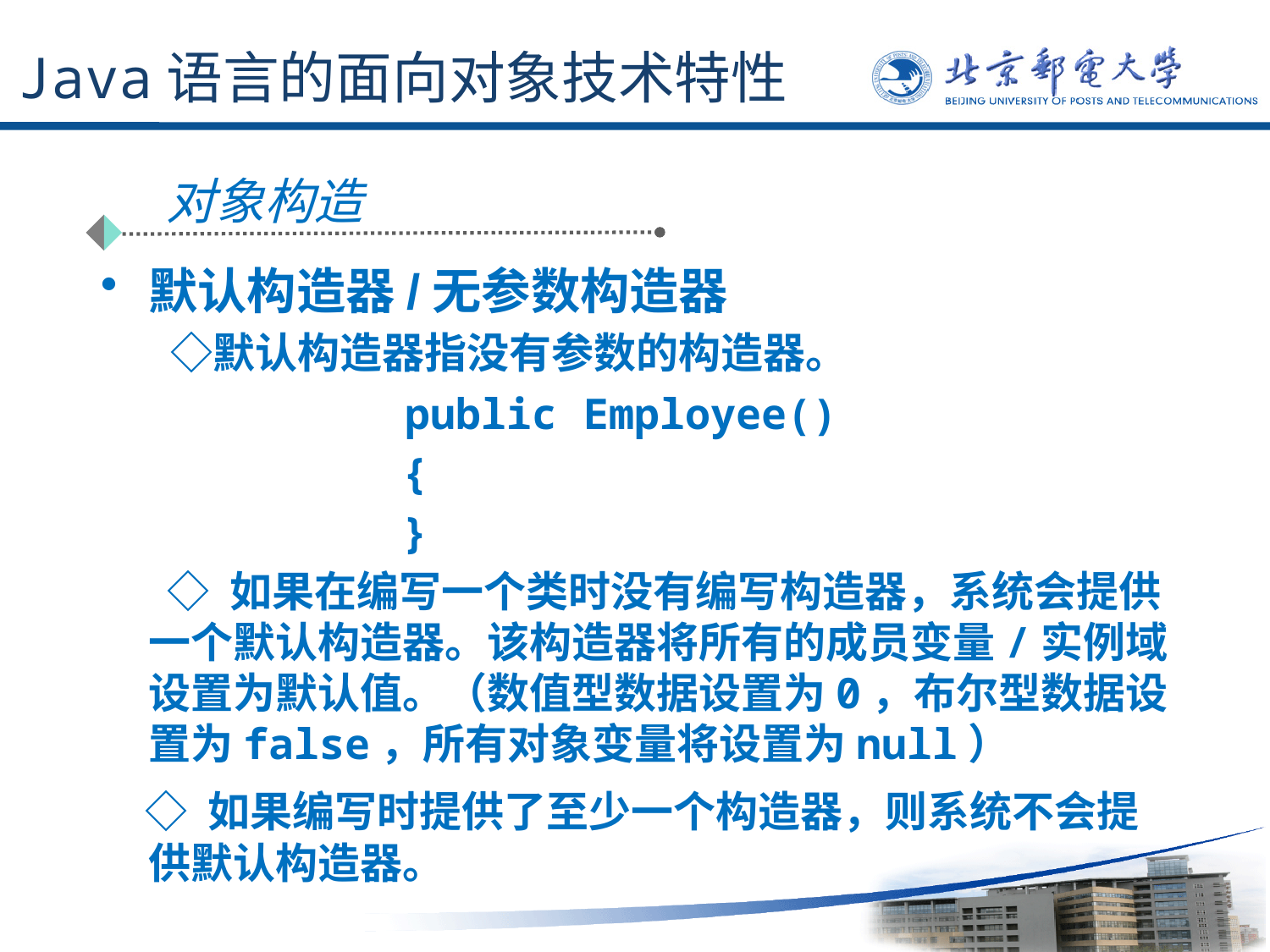

# Java语言的面向对象技术特性

对象构造

默认构造器/无参数构造器
  ◇默认构造器指没有参数的构造器。
            public Employee()
			{
			}
       ◇ 如果在编写一个类时没有编写构造器，系统会提供一个默认构造器。该构造器将所有的成员变量/实例域设置为默认值。（数值型数据设置为0，布尔型数据设置为false，所有对象变量将设置为null）
    ◇ 如果编写时提供了至少一个构造器，则系统不会提供默认构造器。